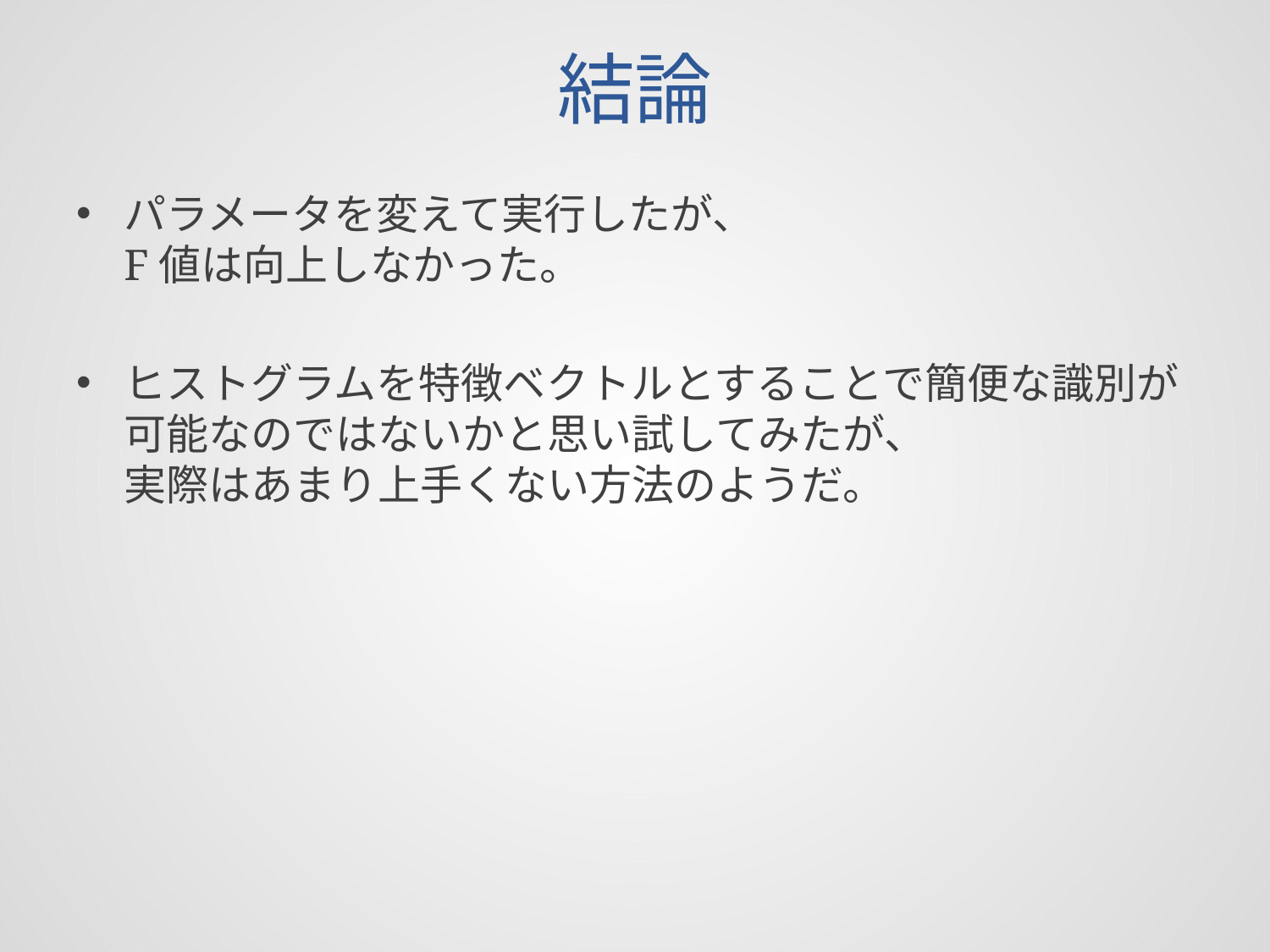

# 結論
パラメータを変えて実行したが、
F値は向上しなかった。

ヒストグラムを特徴ベクトルとすることで簡便な識別が
可能なのではないかと思い試してみたが、
実際はあまり上手くない方法のようだ。